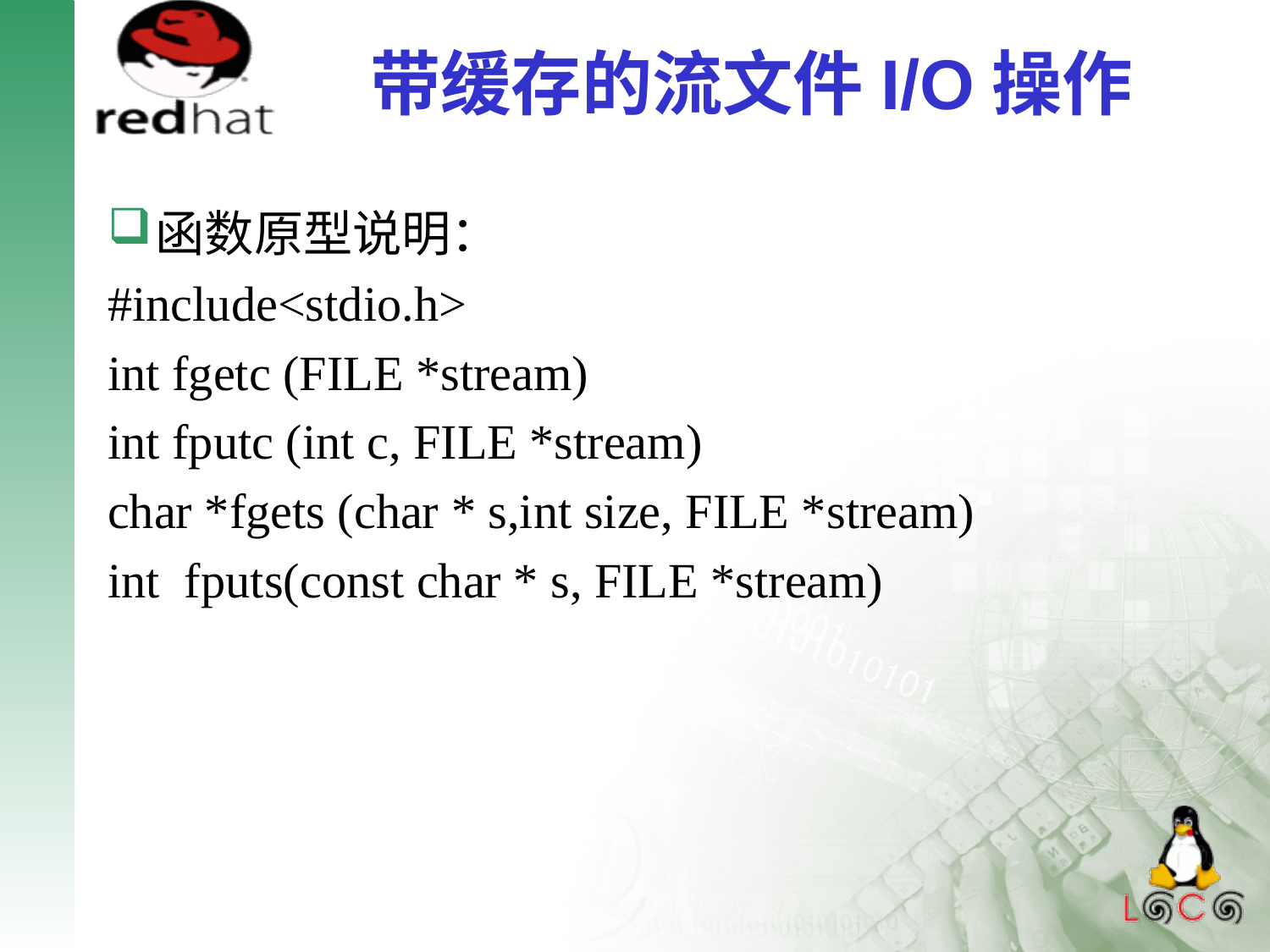

# 带缓存的流文件I/O操作
函数原型说明：
#include<stdio.h>
int fgetc (FILE *stream)
int fputc (int c, FILE *stream)
char *fgets (char * s,int size, FILE *stream)
int  fputs(const char * s, FILE *stream)